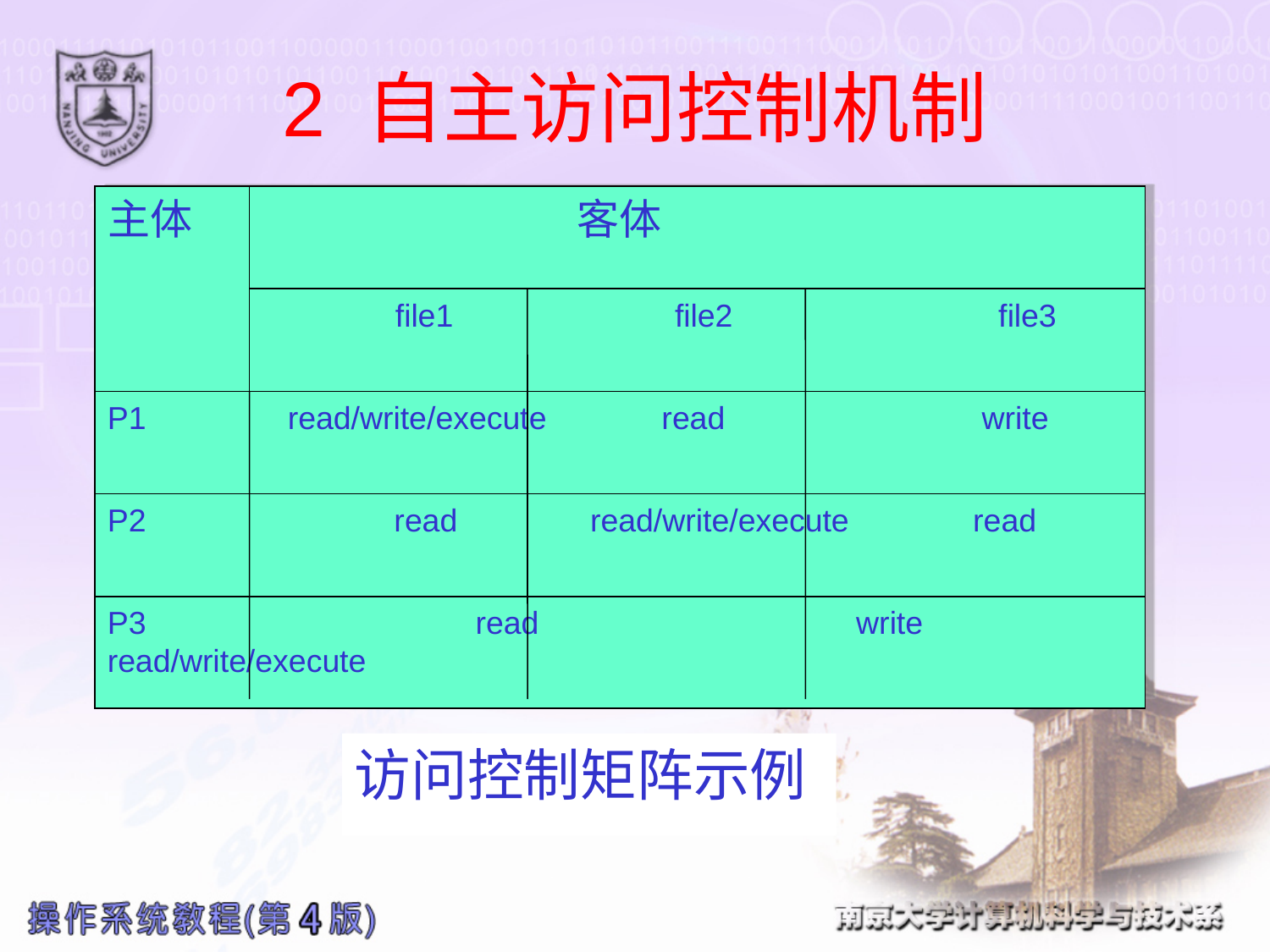

# 2 自主访问控制机制
主体

                                客体

               file1                         file2                              file3

P1                read/write/execute             read                             write

P2                            read               read/write/execute              read
P3                           read                          write                  read/write/execute
访问控制矩阵示例